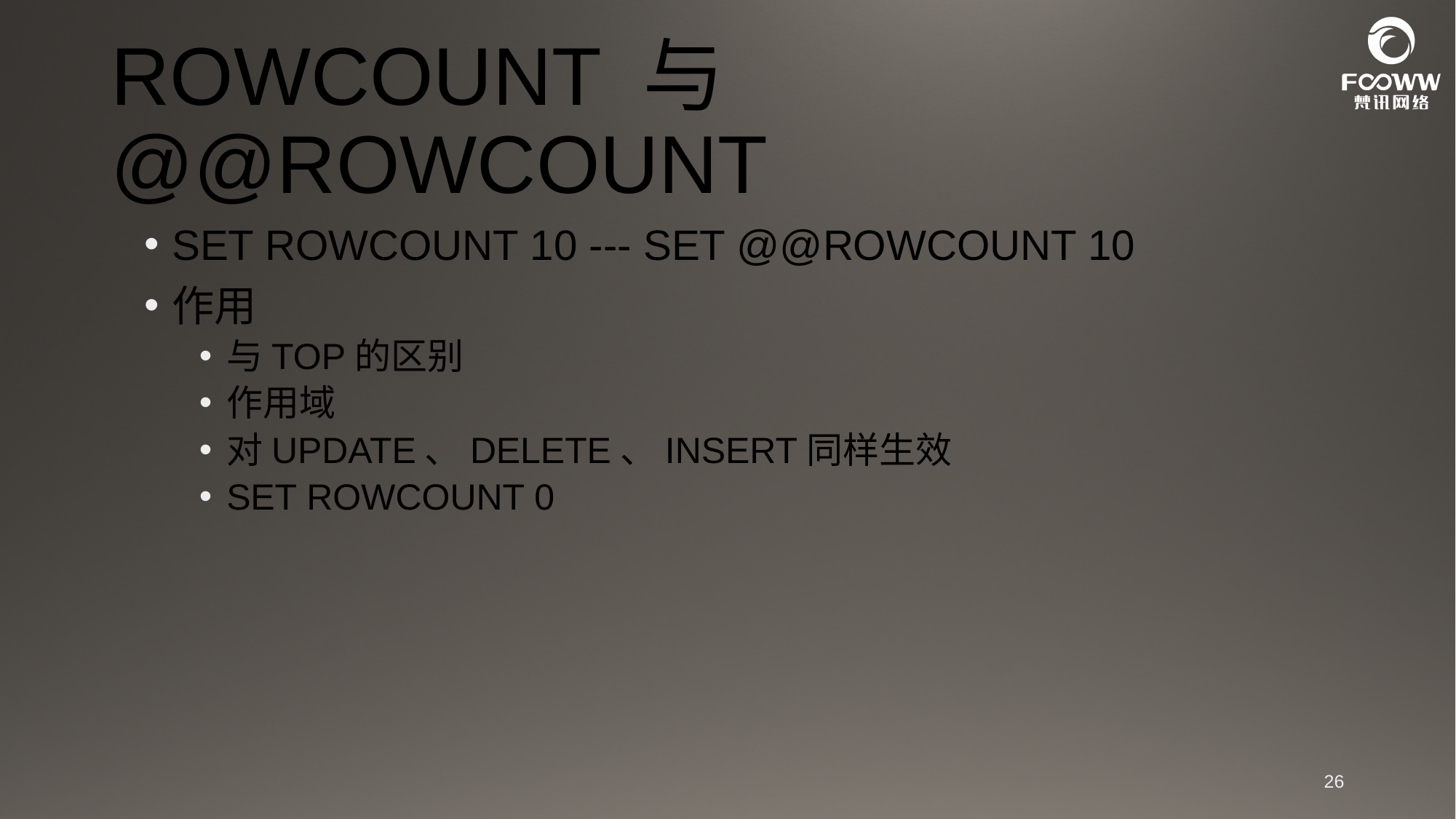

# ROWCOUNT 与 @@ROWCOUNT
SET ROWCOUNT 10 --- SET @@ROWCOUNT 10
作用
与TOP的区别
作用域
对UPDATE、DELETE、INSERT同样生效
SET ROWCOUNT 0

26